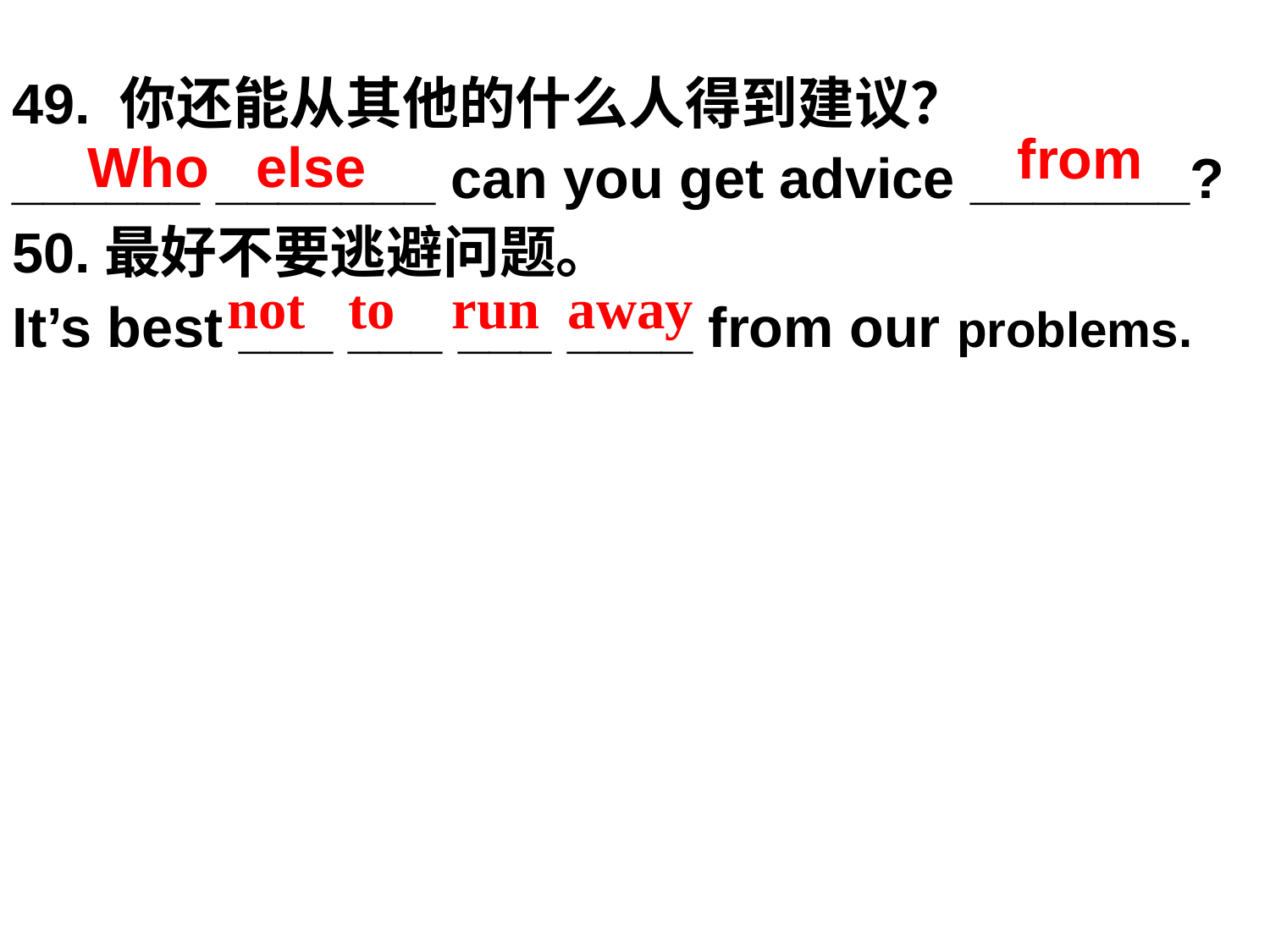

49. 你还能从其他的什么人得到建议？
______ _______ can you get advice _______?
50.最好不要逃避问题。
It’s best ___ ___ ___ ____ from our problems.
from
Who   else
not   to    run  away